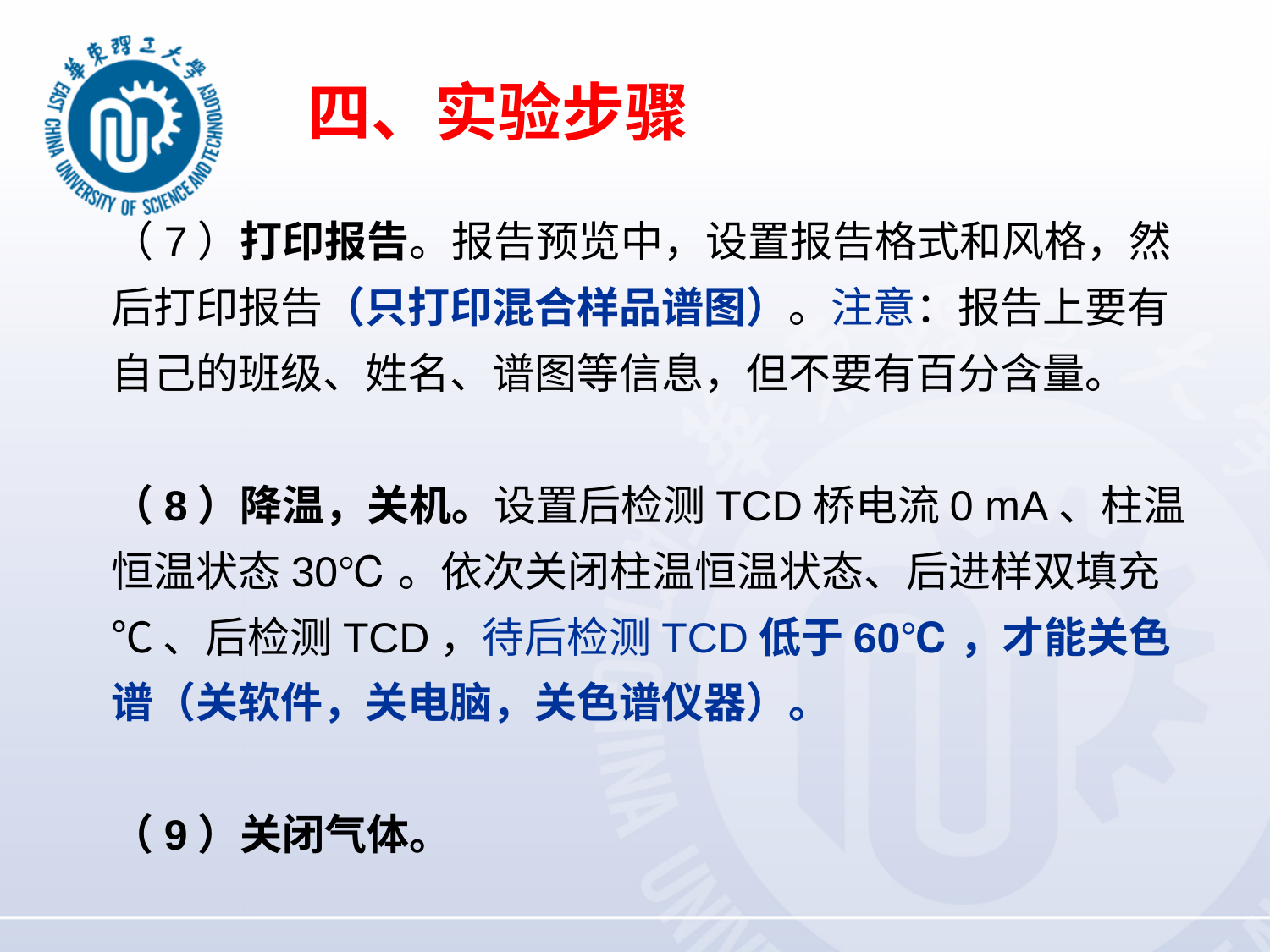

四、实验步骤
（7）打印报告。报告预览中，设置报告格式和风格，然后打印报告（只打印混合样品谱图）。注意：报告上要有自己的班级、姓名、谱图等信息，但不要有百分含量。

（8）降温，关机。设置后检测TCD桥电流0 mA、柱温恒温状态30℃。依次关闭柱温恒温状态、后进样双填充 ℃ 、后检测TCD，待后检测TCD低于60℃，才能关色谱（关软件，关电脑，关色谱仪器）。

（9）关闭气体。